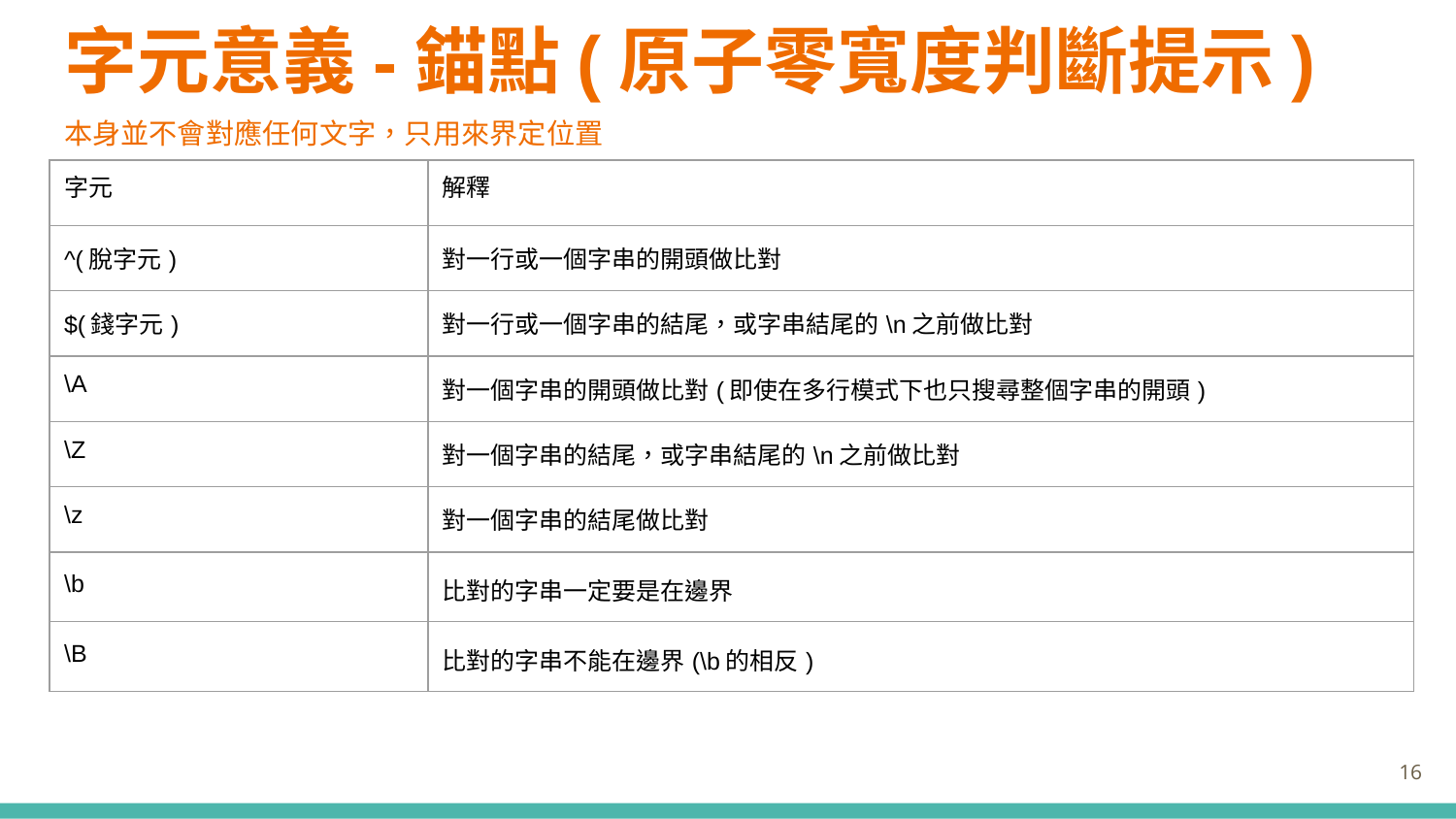

# 字元意義-錨點(原子零寬度判斷提示)

本身並不會對應任何文字，只用來界定位置
| 字元 | 解釋 |
| --- | --- |
| ^(脫字元) | 對一行或一個字串的開頭做比對 |
| $(錢字元) | 對一行或一個字串的結尾，或字串結尾的\n之前做比對 |
| \A | 對一個字串的開頭做比對(即使在多行模式下也只搜尋整個字串的開頭) |
| \Z | 對一個字串的結尾，或字串結尾的\n之前做比對 |
| \z | 對一個字串的結尾做比對 |
| \b | 比對的字串一定要是在邊界 |
| \B | 比對的字串不能在邊界(\b的相反) |
16